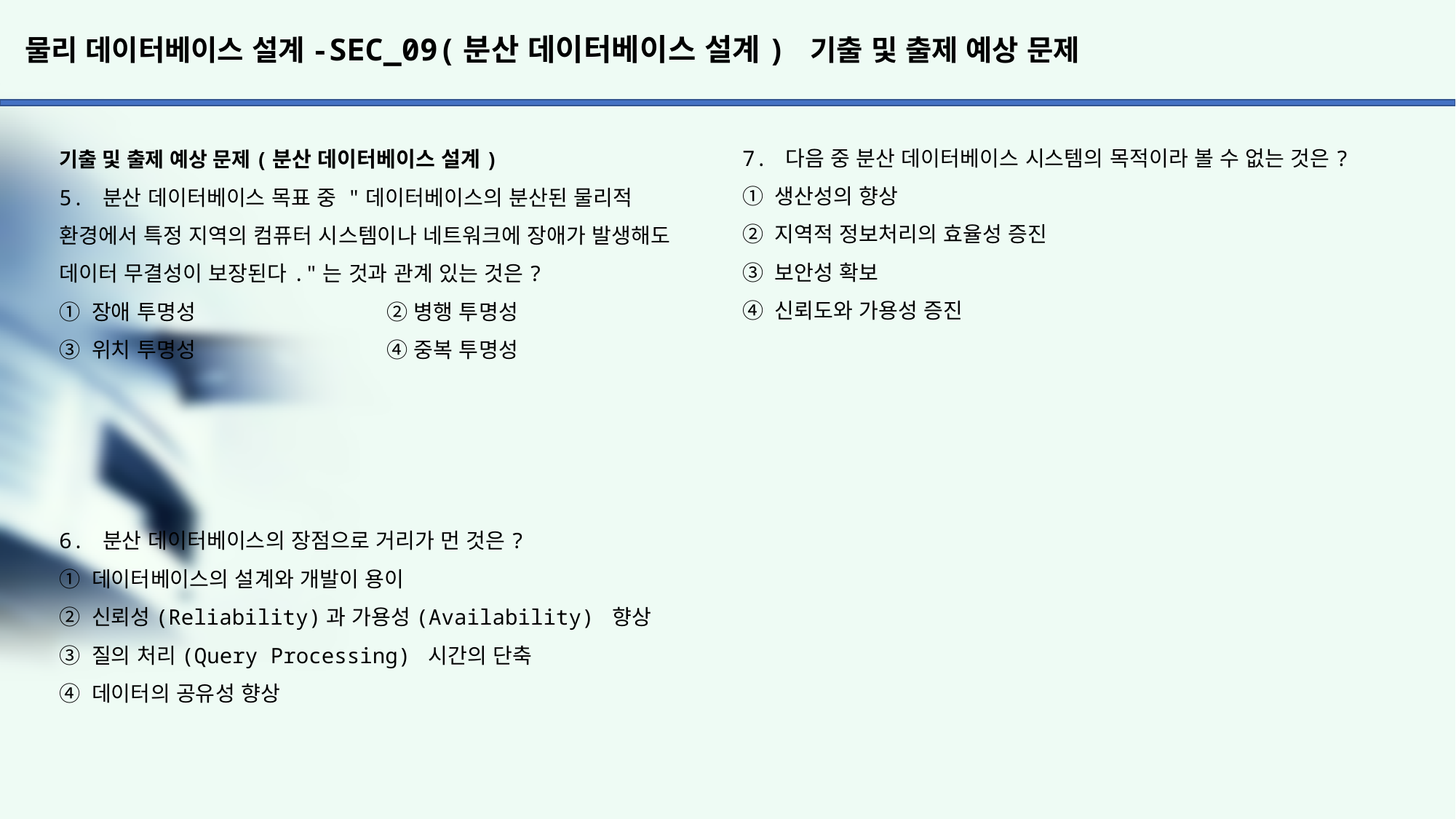

# 물리 데이터베이스 설계-SEC_09(분산 데이터베이스 설계) 기출 및 출제 예상 문제
7. 다음 중 분산 데이터베이스 시스템의 목적이라 볼 수 없는 것은?
① 생산성의 향상
② 지역적 정보처리의 효율성 증진
③ 보안성 확보
④ 신뢰도와 가용성 증진
기출 및 출제 예상 문제(분산 데이터베이스 설계)
5. 분산 데이터베이스 목표 중 "데이터베이스의 분산된 물리적 환경에서 특정 지역의 컴퓨터 시스템이나 네트워크에 장애가 발생해도 데이터 무결성이 보장된다."는 것과 관계 있는 것은?
① 장애 투명성		② 병행 투명성
③ 위치 투명성		④ 중복 투명성

6. 분산 데이터베이스의 장점으로 거리가 먼 것은?
① 데이터베이스의 설계와 개발이 용이
② 신뢰성(Reliability)과 가용성(Availability) 향상
③ 질의 처리(Query Processing) 시간의 단축
④ 데이터의 공유성 향상